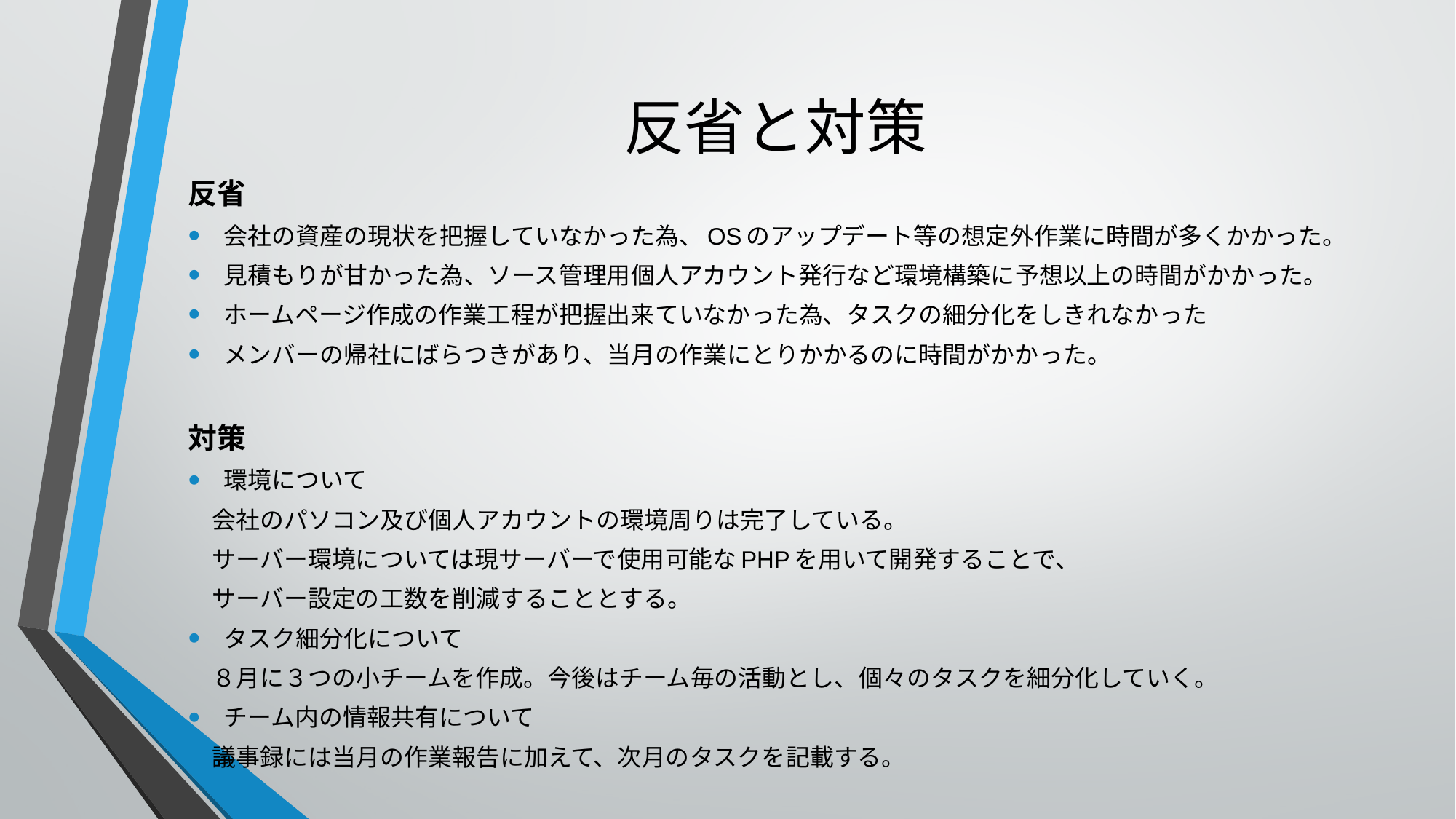

# 反省と対策
反省
会社の資産の現状を把握していなかった為、OSのアップデート等の想定外作業に時間が多くかかった。
見積もりが甘かった為、ソース管理用個人アカウント発行など環境構築に予想以上の時間がかかった。
ホームページ作成の作業工程が把握出来ていなかった為、タスクの細分化をしきれなかった
メンバーの帰社にばらつきがあり、当月の作業にとりかかるのに時間がかかった。

対策
環境について
　会社のパソコン及び個人アカウントの環境周りは完了している。
　サーバー環境については現サーバーで使用可能なPHPを用いて開発することで、
　サーバー設定の工数を削減することとする。
タスク細分化について
　８月に３つの小チームを作成。今後はチーム毎の活動とし、個々のタスクを細分化していく。
チーム内の情報共有について
　議事録には当月の作業報告に加えて、次月のタスクを記載する。